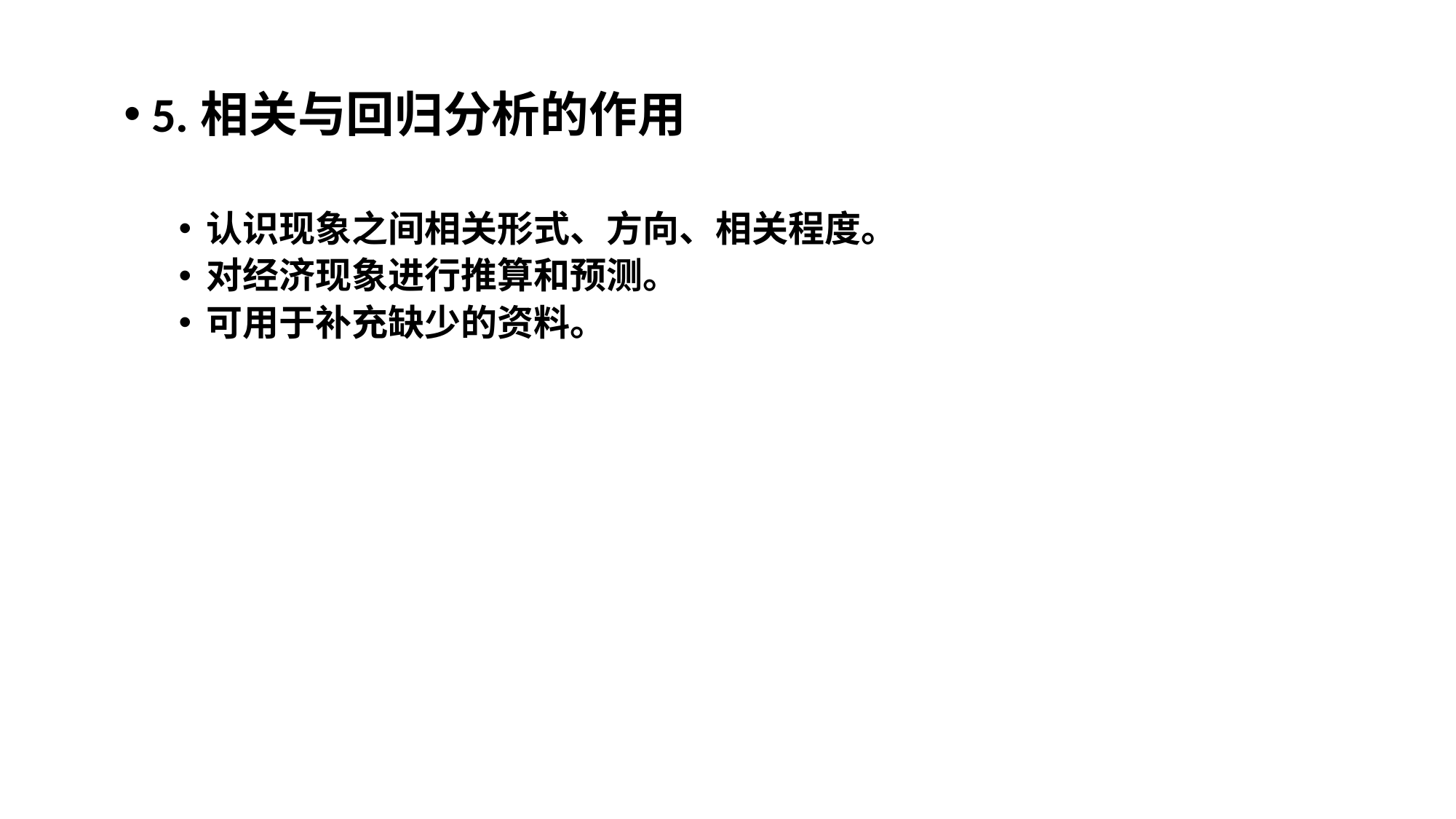

5.相关与回归分析的作用

认识现象之间相关形式、方向、相关程度。
对经济现象进行推算和预测。
可用于补充缺少的资料。